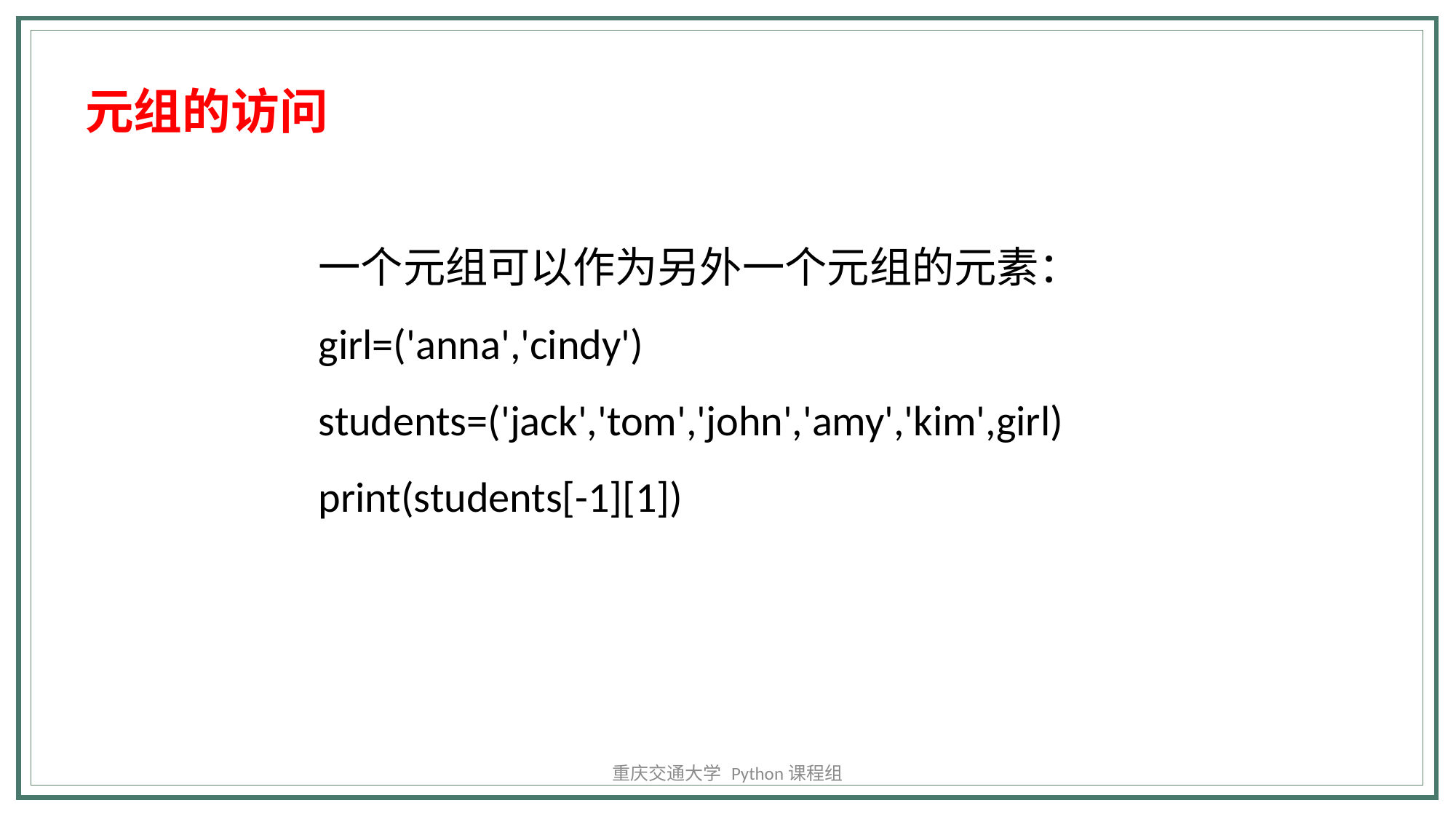

元组的访问
一个元组可以作为另外一个元组的元素：
girl=('anna','cindy')
students=('jack','tom','john','amy','kim',girl)
print(students[-1][1])
重庆交通大学 Python课程组